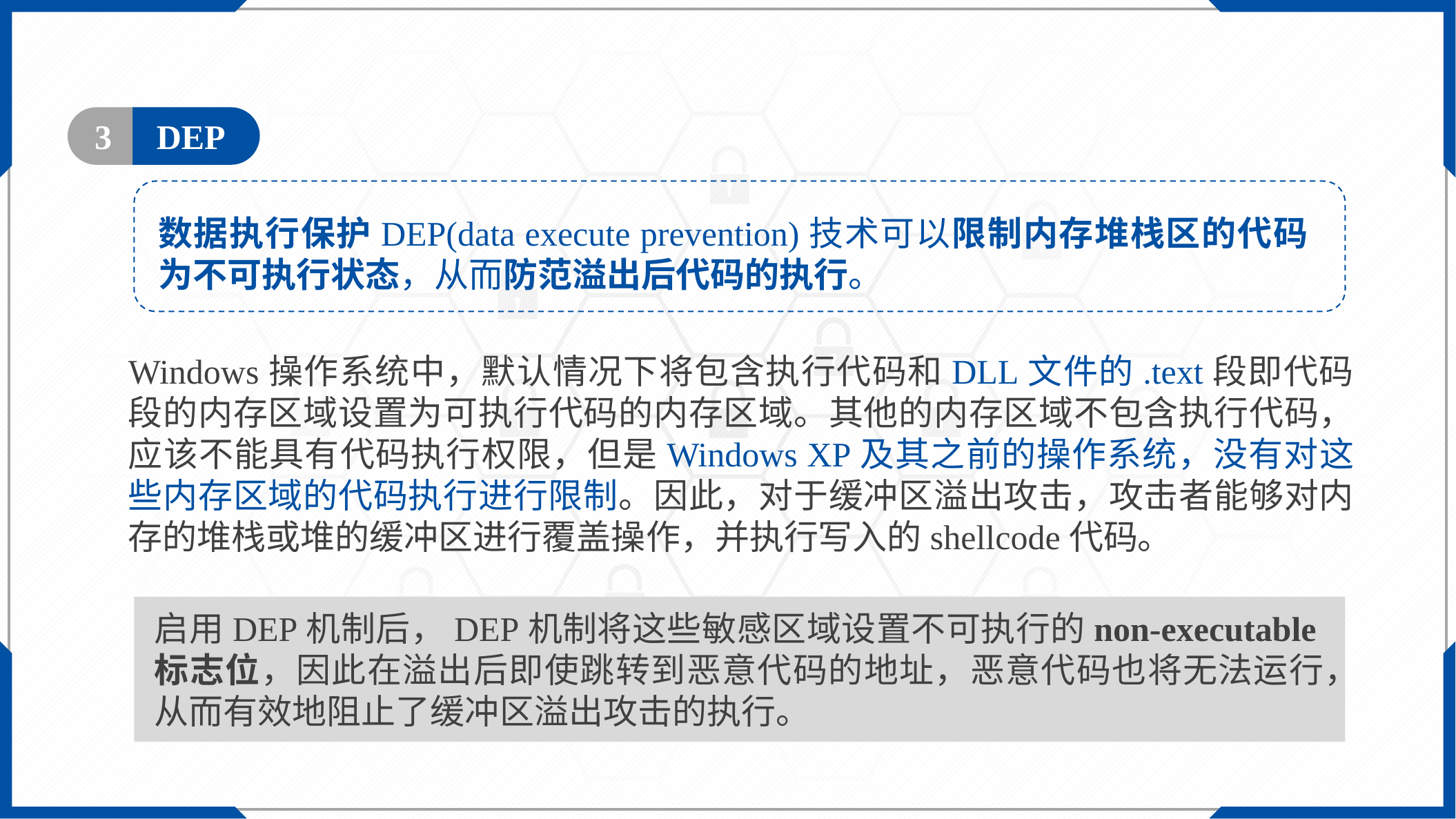

3
DEP

数据执行保护DEP(data execute prevention)技术可以限制内存堆栈区的代码为不可执行状态，从而防范溢出后代码的执行。
Windows操作系统中，默认情况下将包含执行代码和DLL文件的.text段即代码段的内存区域设置为可执行代码的内存区域。其他的内存区域不包含执行代码，应该不能具有代码执行权限，但是Windows XP及其之前的操作系统，没有对这些内存区域的代码执行进行限制。因此，对于缓冲区溢出攻击，攻击者能够对内存的堆栈或堆的缓冲区进行覆盖操作，并执行写入的shellcode代码。
启用DEP机制后，DEP机制将这些敏感区域设置不可执行的non-executable标志位，因此在溢出后即使跳转到恶意代码的地址，恶意代码也将无法运行，从而有效地阻止了缓冲区溢出攻击的执行。